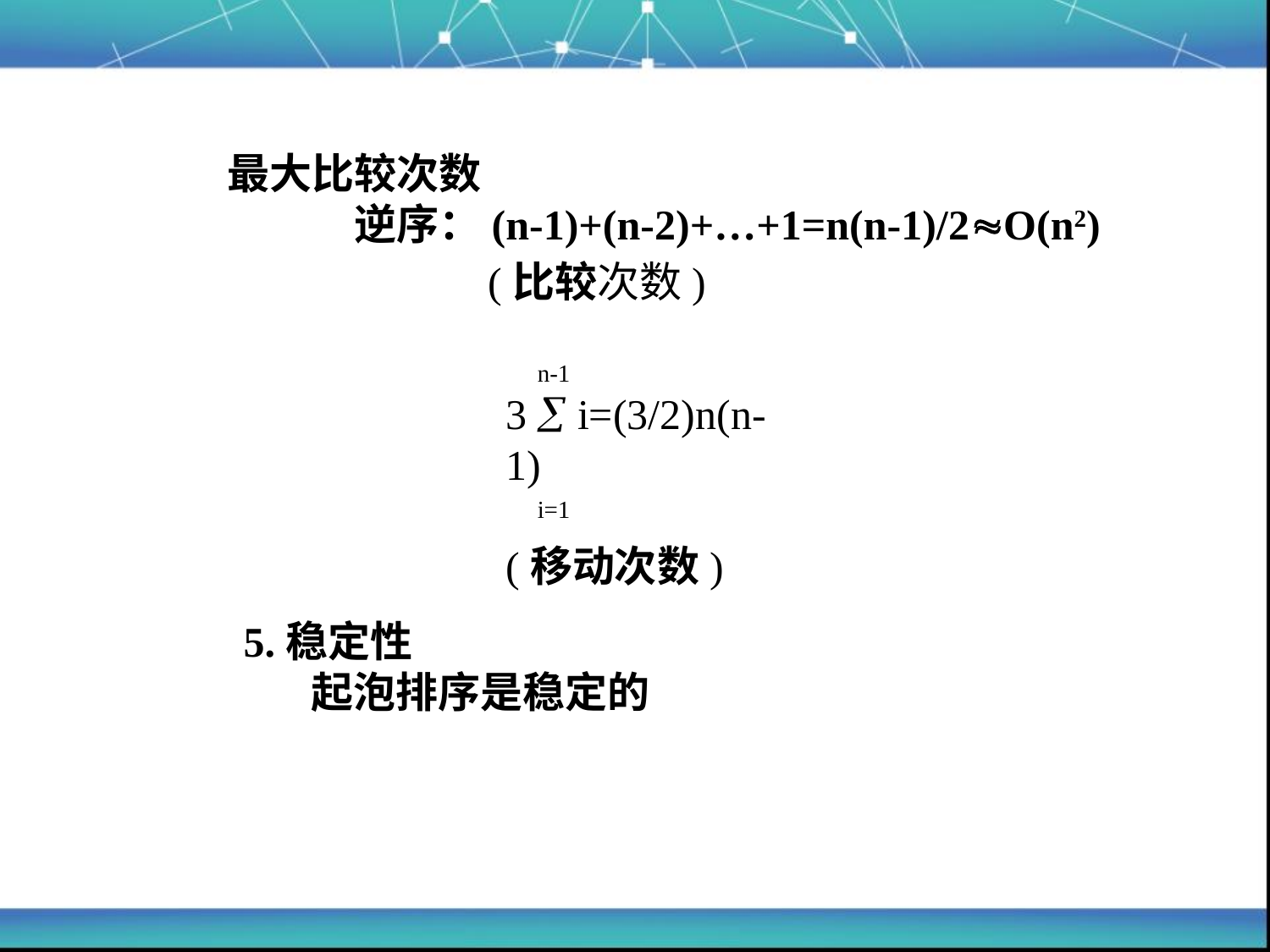

最大比较次数
	逆序：(n-1)+(n-2)+…+1=n(n-1)/2≈O(n2)
(比较次数)
   n-1
3 ∑ i=(3/2)n(n-1)
   i=1
(移动次数)
5.稳定性
      起泡排序是稳定的